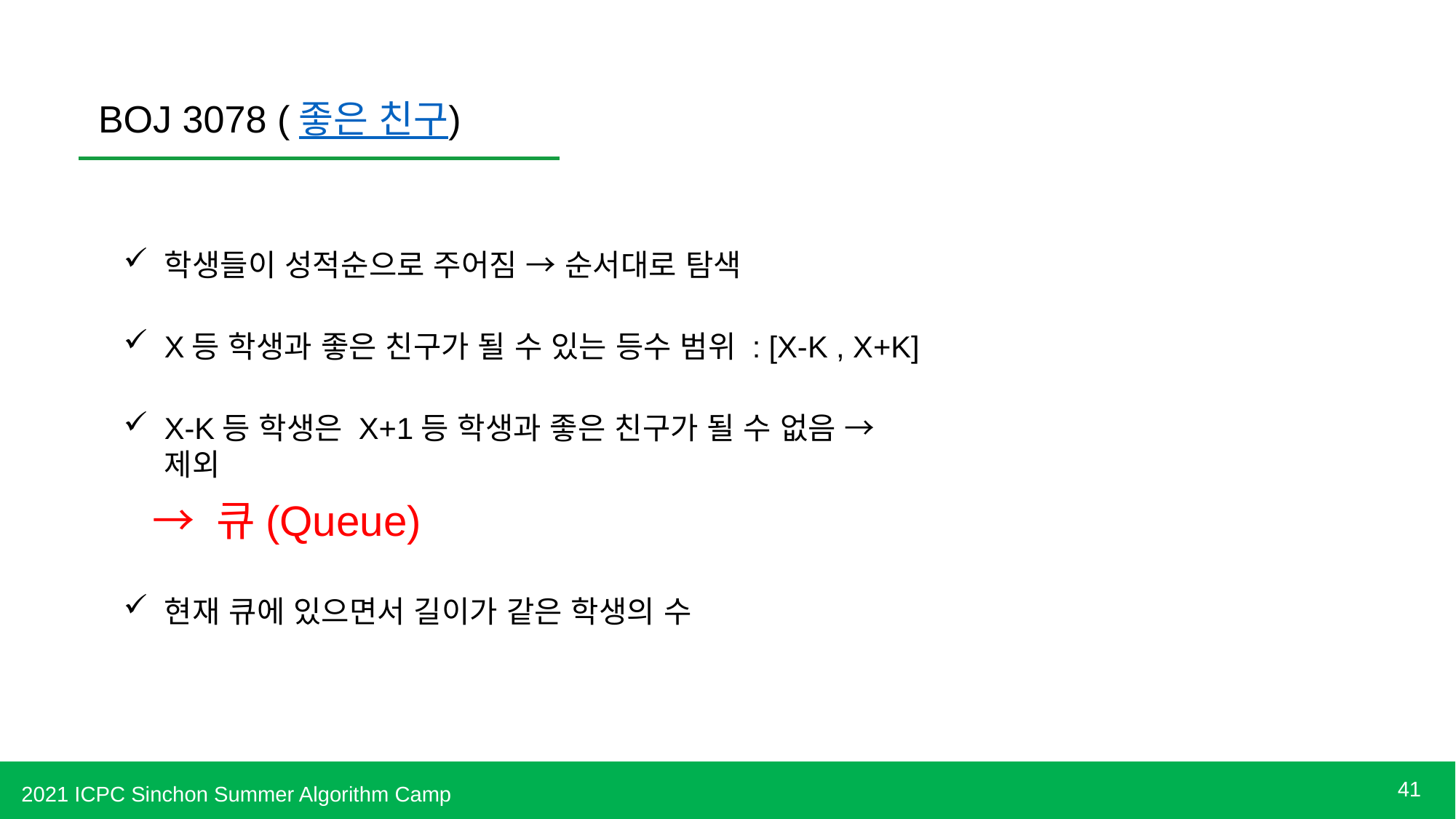

BOJ 3078 (좋은 친구)
학생들이 성적순으로 주어짐 → 순서대로 탐색
X등 학생과 좋은 친구가 될 수 있는 등수 범위 : [X-K , X+K]
X-K등 학생은 X+1등 학생과 좋은 친구가 될 수 없음 → 제외
→ 큐(Queue)
현재 큐에 있으면서 길이가 같은 학생의 수

41
2021 ICPC Sinchon Summer Algorithm Camp